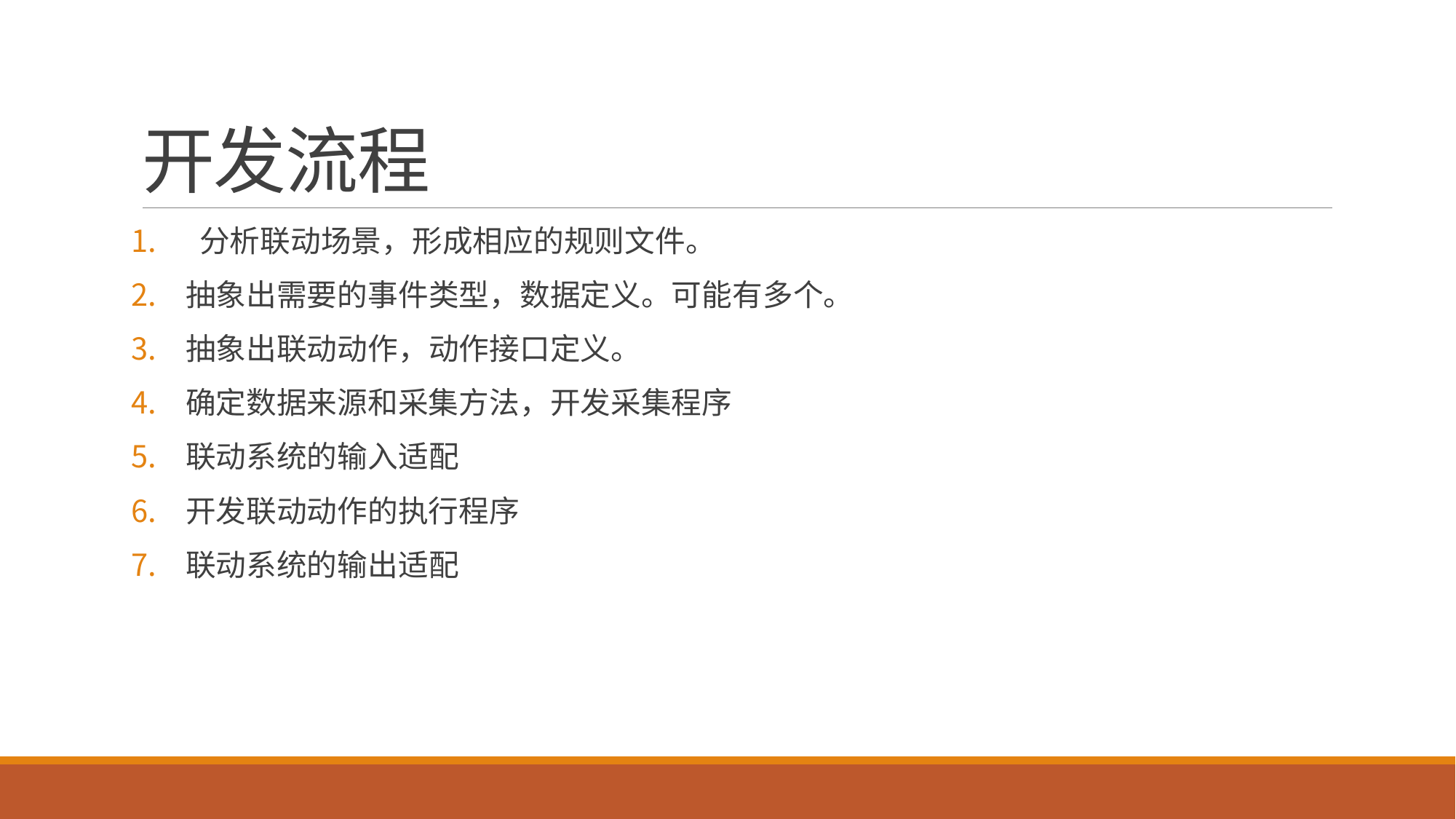

# 开发流程
 分析联动场景，形成相应的规则文件。
抽象出需要的事件类型，数据定义。可能有多个。
抽象出联动动作，动作接口定义。
确定数据来源和采集方法，开发采集程序
联动系统的输入适配
开发联动动作的执行程序
联动系统的输出适配